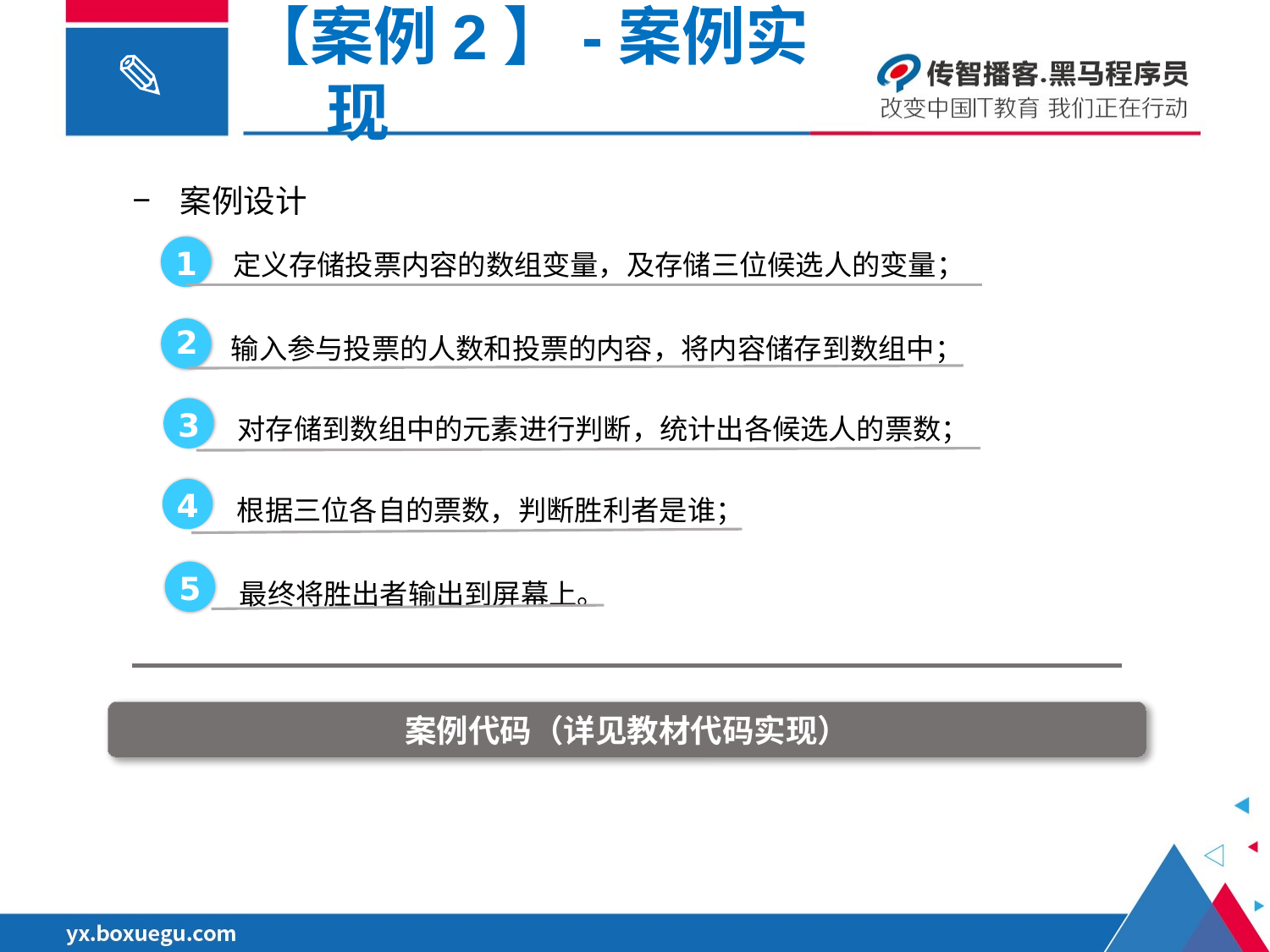

【案例2】-案例实现
案例设计
定义存储投票内容的数组变量，及存储三位候选人的变量；

1
输入参与投票的人数和投票的内容，将内容储存到数组中；
2

对存储到数组中的元素进行判断，统计出各候选人的票数；

3
根据三位各自的票数，判断胜利者是谁；

4
最终将胜出者输出到屏幕上。

5
案例代码（详见教材代码实现）